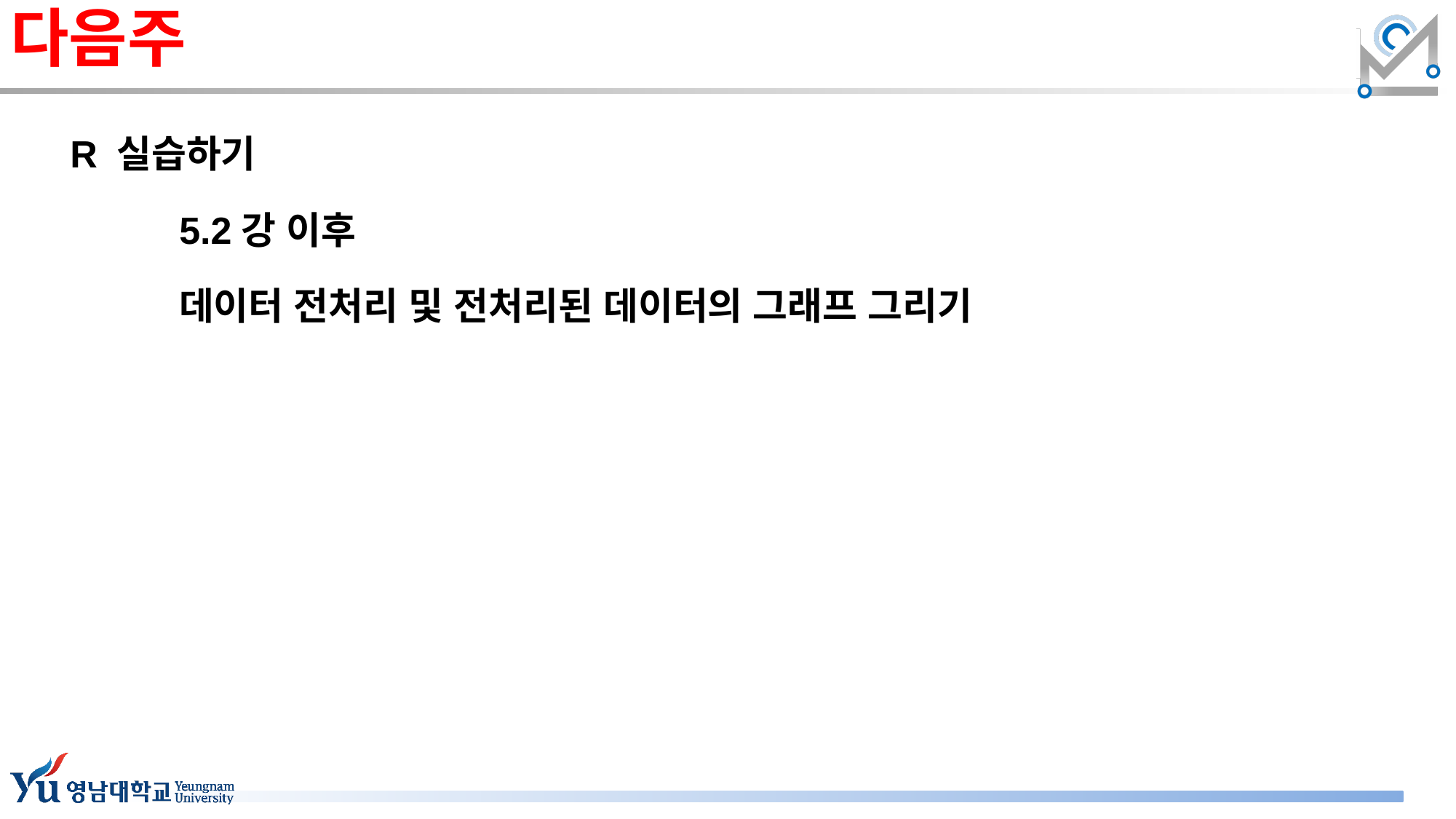

다음주

R 실습하기
	5.2강 이후
	데이터 전처리 및 전처리된 데이터의 그래프 그리기